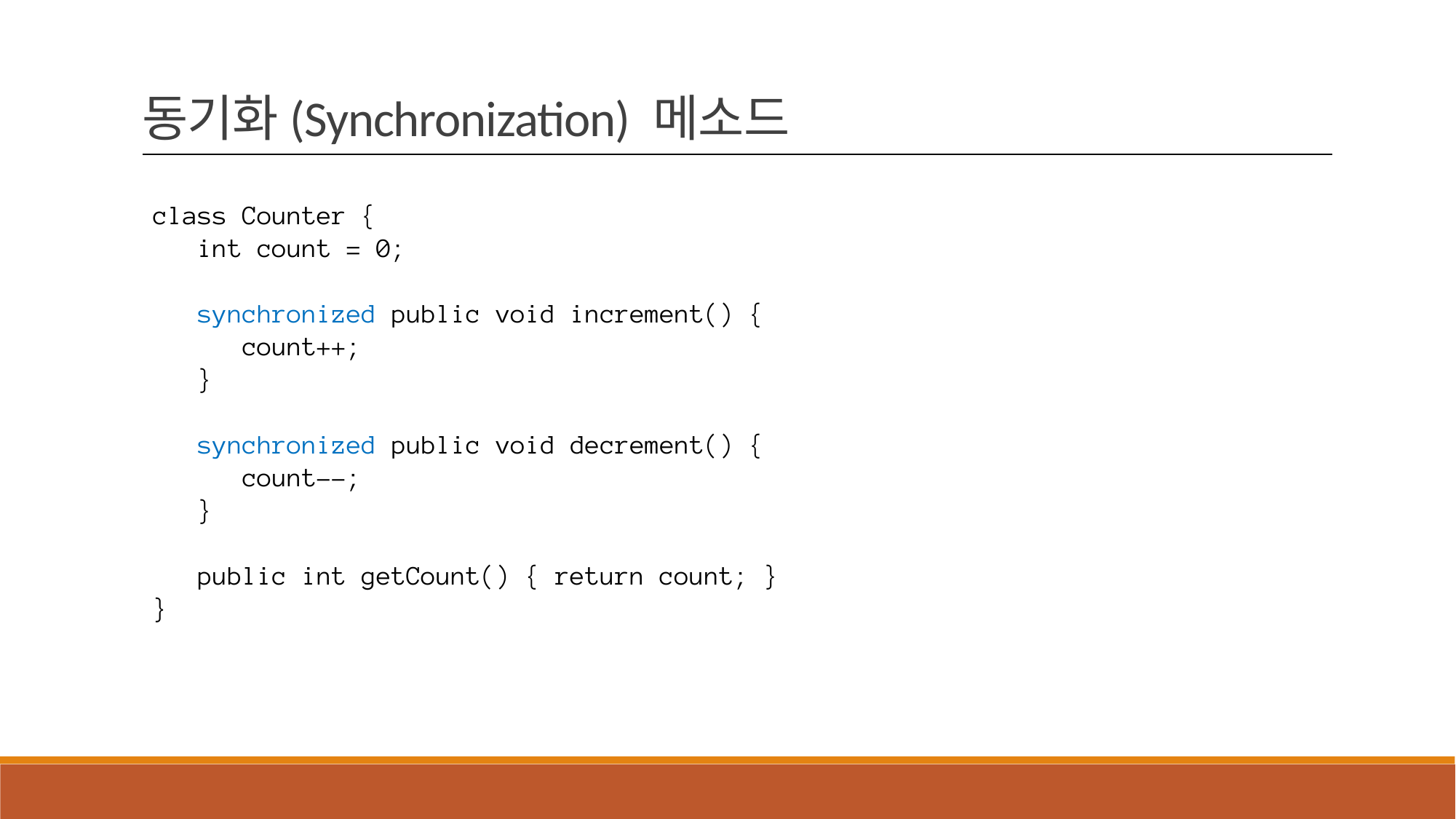

동기화(Synchronization) 메소드
class Counter {
   int count = 0;

   synchronized public void increment() {
      count++;
   }

   synchronized public void decrement() {
      count--;
   }

   public int getCount() { return count; }
}